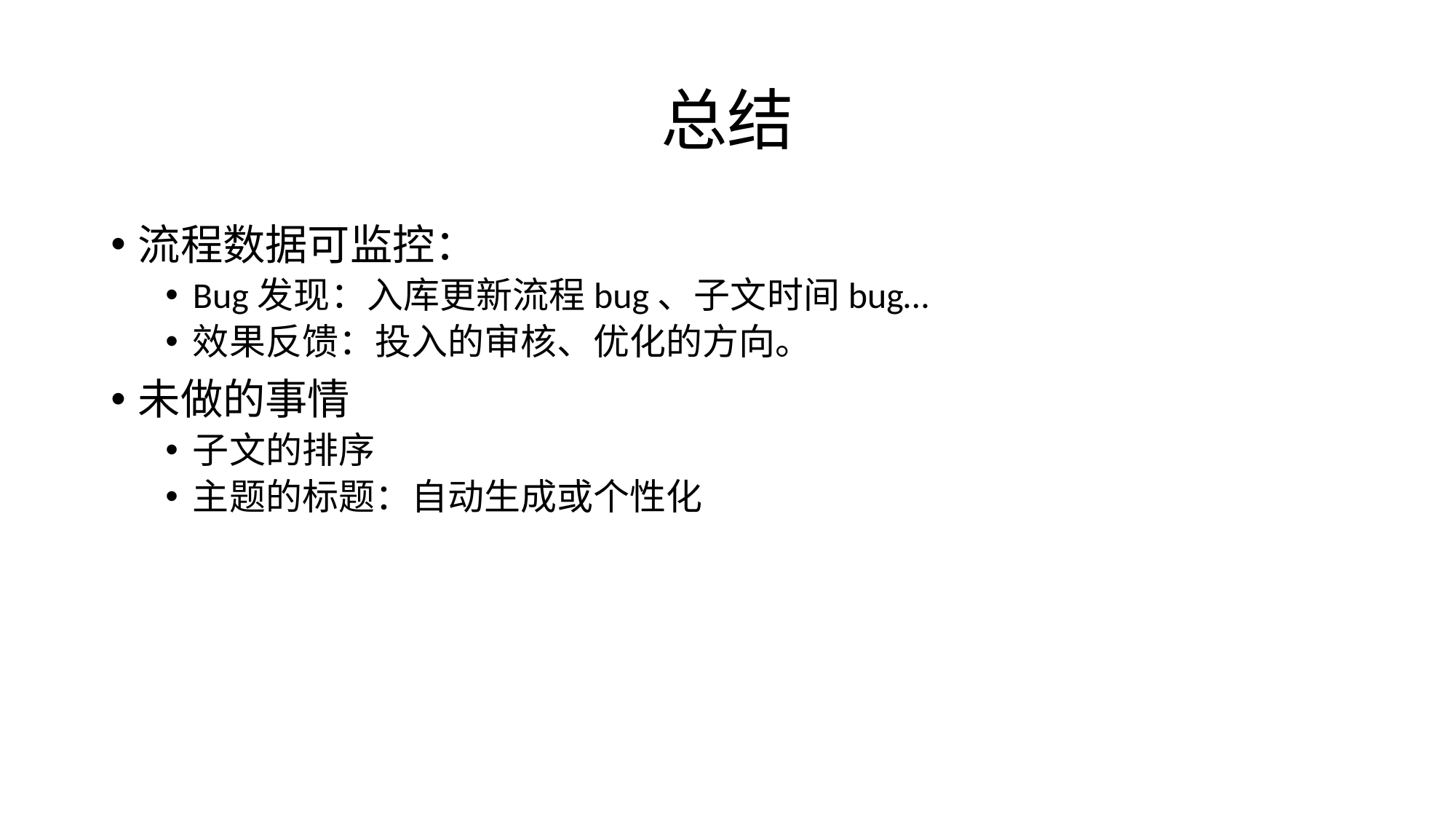

# 总结
流程数据可监控：
Bug发现：入库更新流程bug、子文时间bug…
效果反馈：投入的审核、优化的方向。
未做的事情
子文的排序
主题的标题：自动生成或个性化